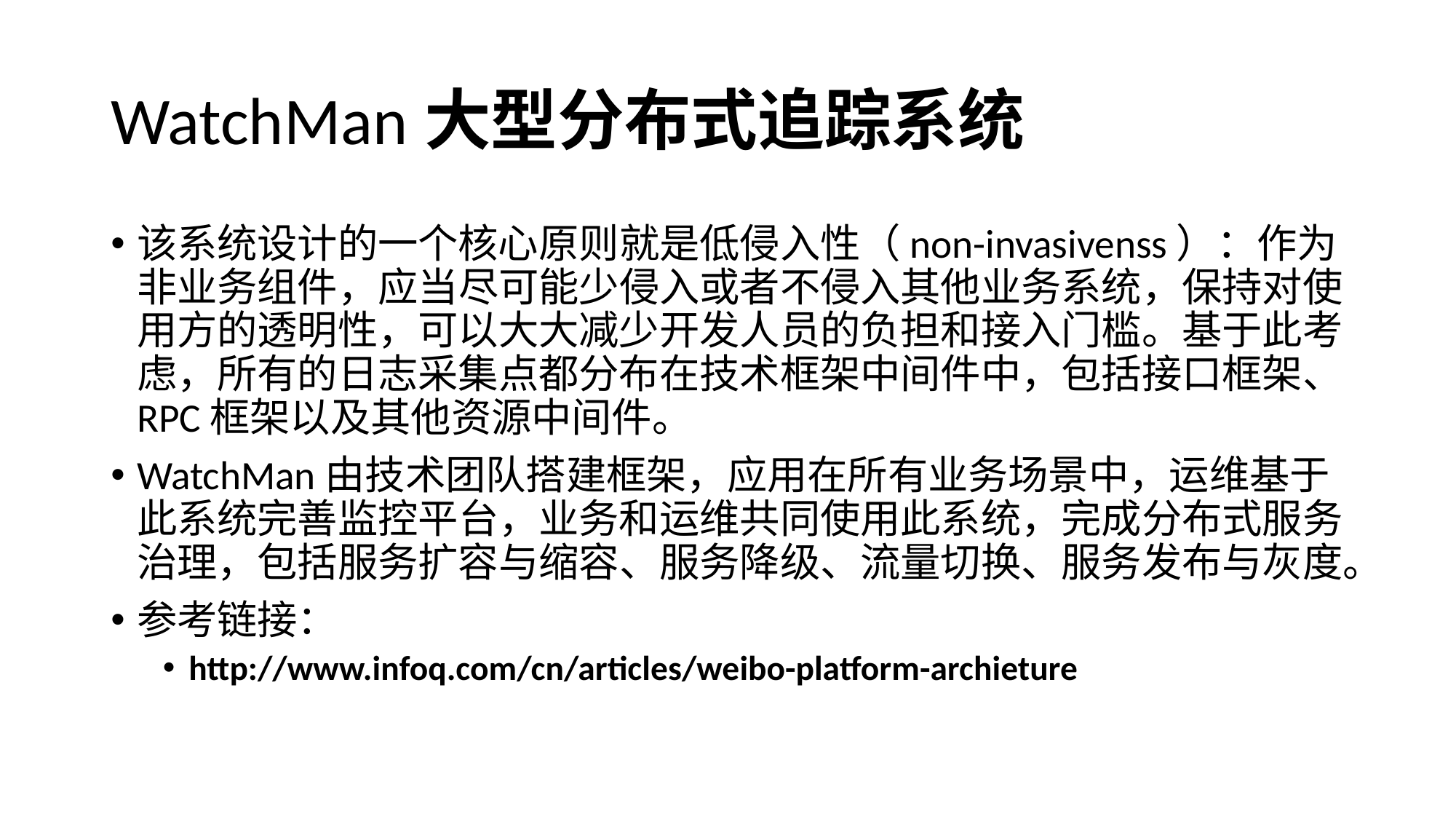

# WatchMan大型分布式追踪系统
该系统设计的一个核心原则就是低侵入性（non-invasivenss）：作为非业务组件，应当尽可能少侵入或者不侵入其他业务系统，保持对使用方的透明性，可以大大减少开发人员的负担和接入门槛。基于此考虑，所有的日志采集点都分布在技术框架中间件中，包括接口框架、RPC框架以及其他资源中间件。
WatchMan由技术团队搭建框架，应用在所有业务场景中，运维基于此系统完善监控平台，业务和运维共同使用此系统，完成分布式服务治理，包括服务扩容与缩容、服务降级、流量切换、服务发布与灰度。
参考链接：
http://www.infoq.com/cn/articles/weibo-platform-archieture